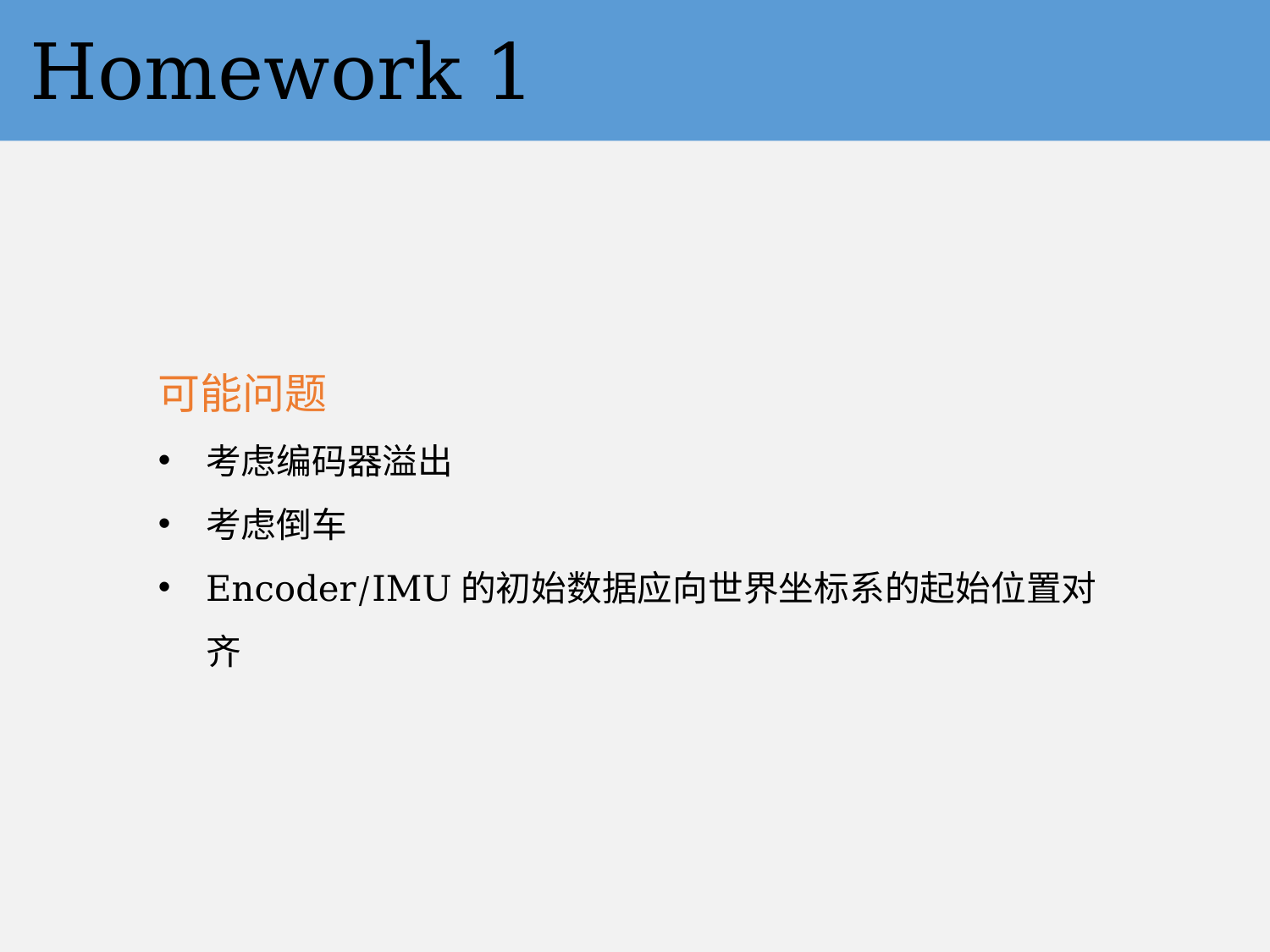

# Homework 1
可能问题
考虑编码器溢出
考虑倒车
Encoder/IMU的初始数据应向世界坐标系的起始位置对齐